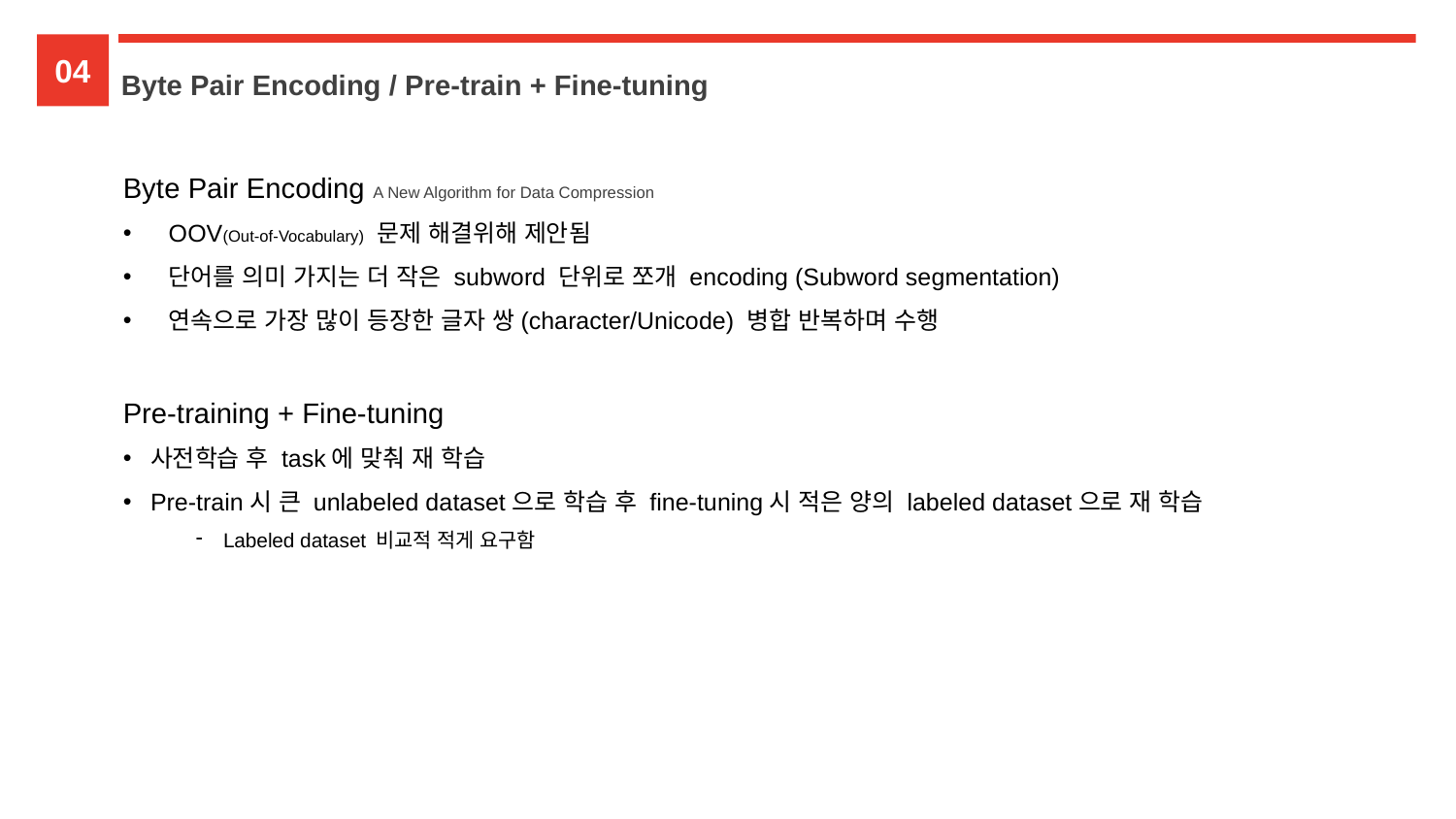

04
Byte Pair Encoding / Pre-train + Fine-tuning
Byte Pair Encoding A New Algorithm for Data Compression
OOV(Out-of-Vocabulary) 문제 해결위해 제안됨
단어를 의미 가지는 더 작은 subword 단위로 쪼개 encoding (Subword segmentation)
연속으로 가장 많이 등장한 글자 쌍(character/Unicode) 병합 반복하며 수행

Pre-training + Fine-tuning
사전학습 후 task에 맞춰 재 학습
Pre-train시 큰 unlabeled dataset으로 학습 후 fine-tuning시 적은 양의 labeled dataset으로 재 학습
Labeled dataset 비교적 적게 요구함